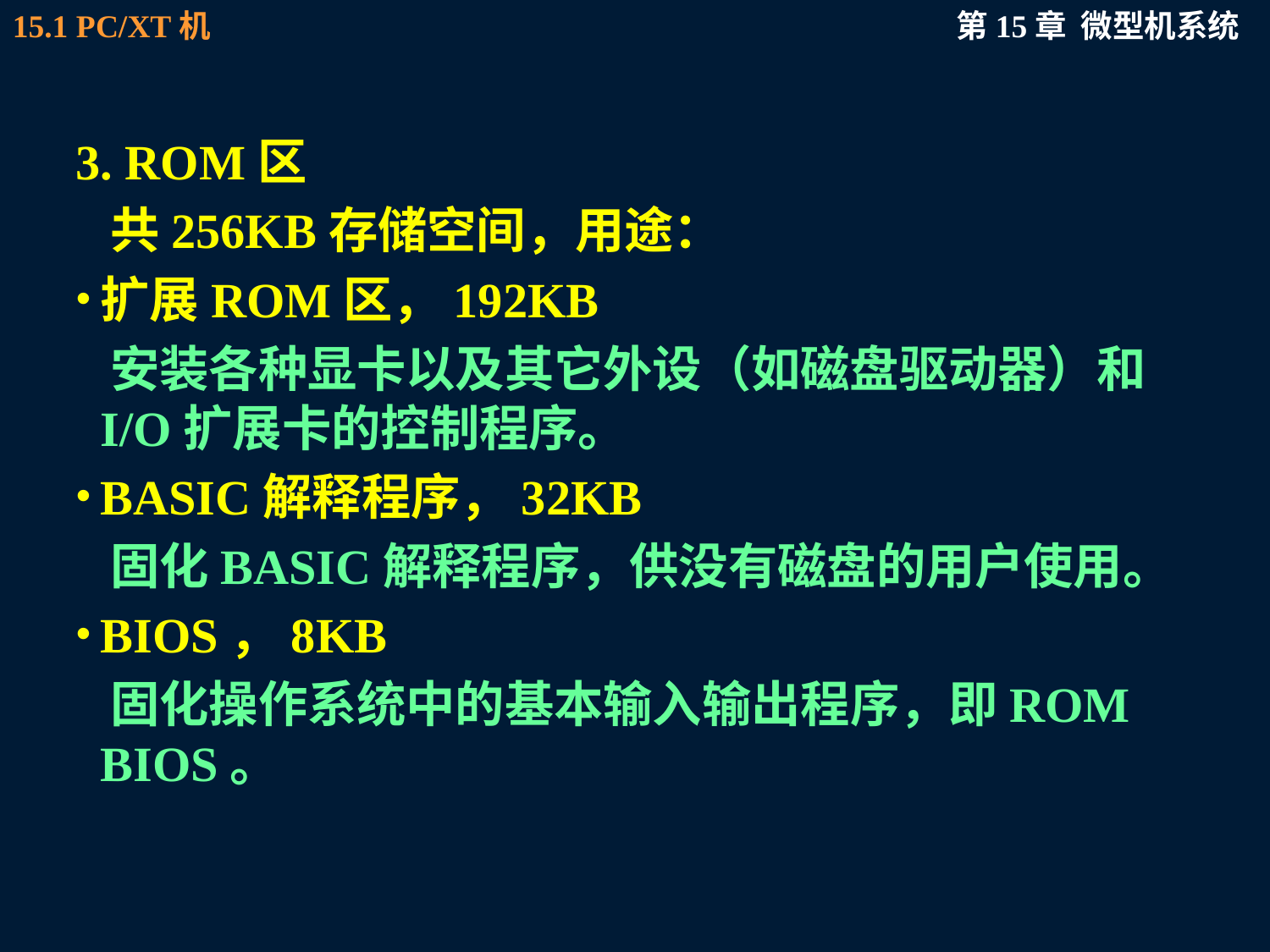

3. ROM区
  共256KB存储空间，用途：
扩展ROM区，192KB
  安装各种显卡以及其它外设（如磁盘驱动器）和I/O扩展卡的控制程序。
BASIC解释程序，32KB
  固化BASIC解释程序，供没有磁盘的用户使用。
BIOS，8KB
  固化操作系统中的基本输入输出程序，即ROM BIOS。